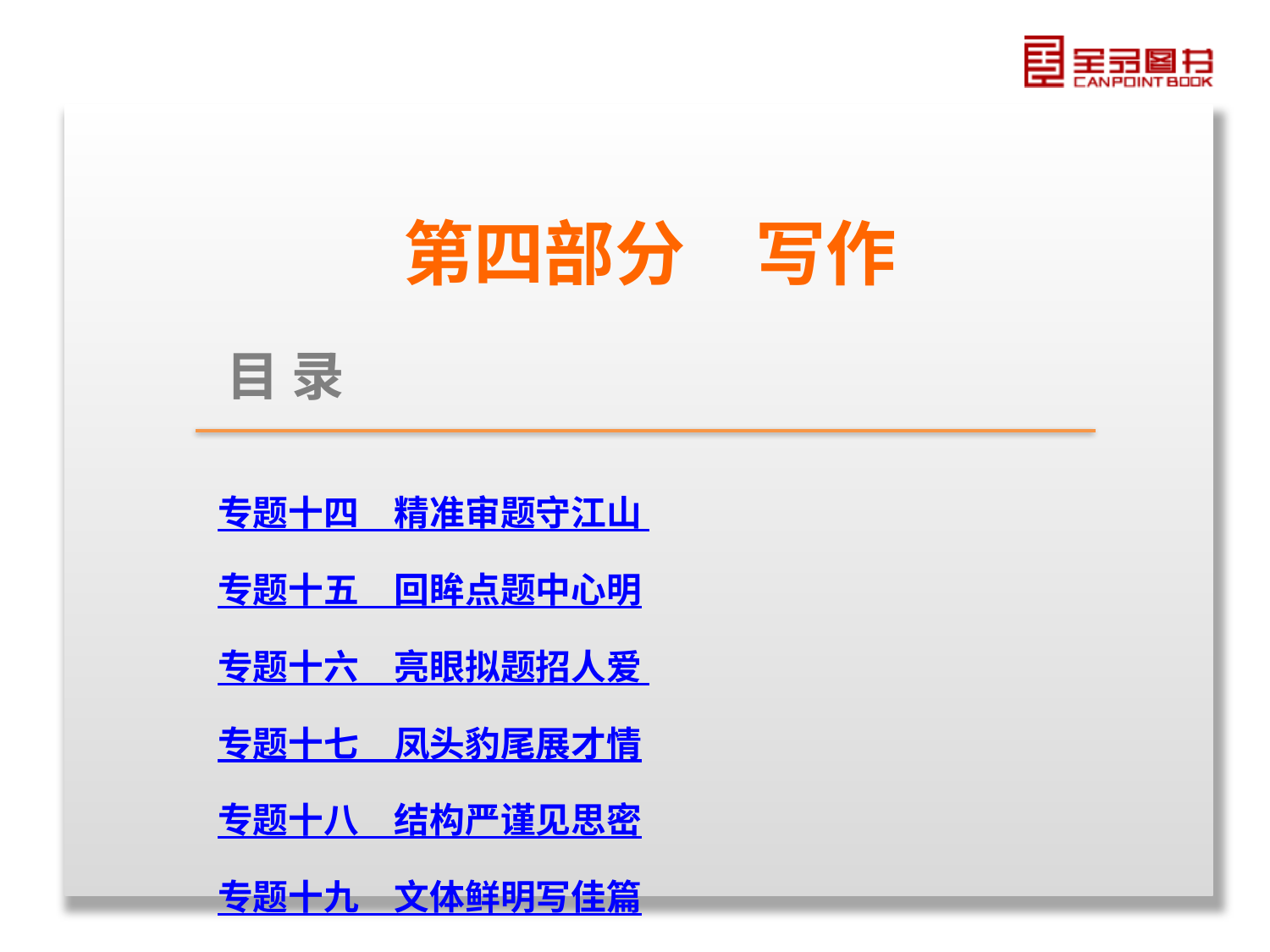

第四部分　写作
目 录

专题十四　精准审题守江山
专题十五　回眸点题中心明
专题十六　亮眼拟题招人爱
专题十七　凤头豹尾展才情
专题十八　结构严谨见思密
专题十九　文体鲜明写佳篇